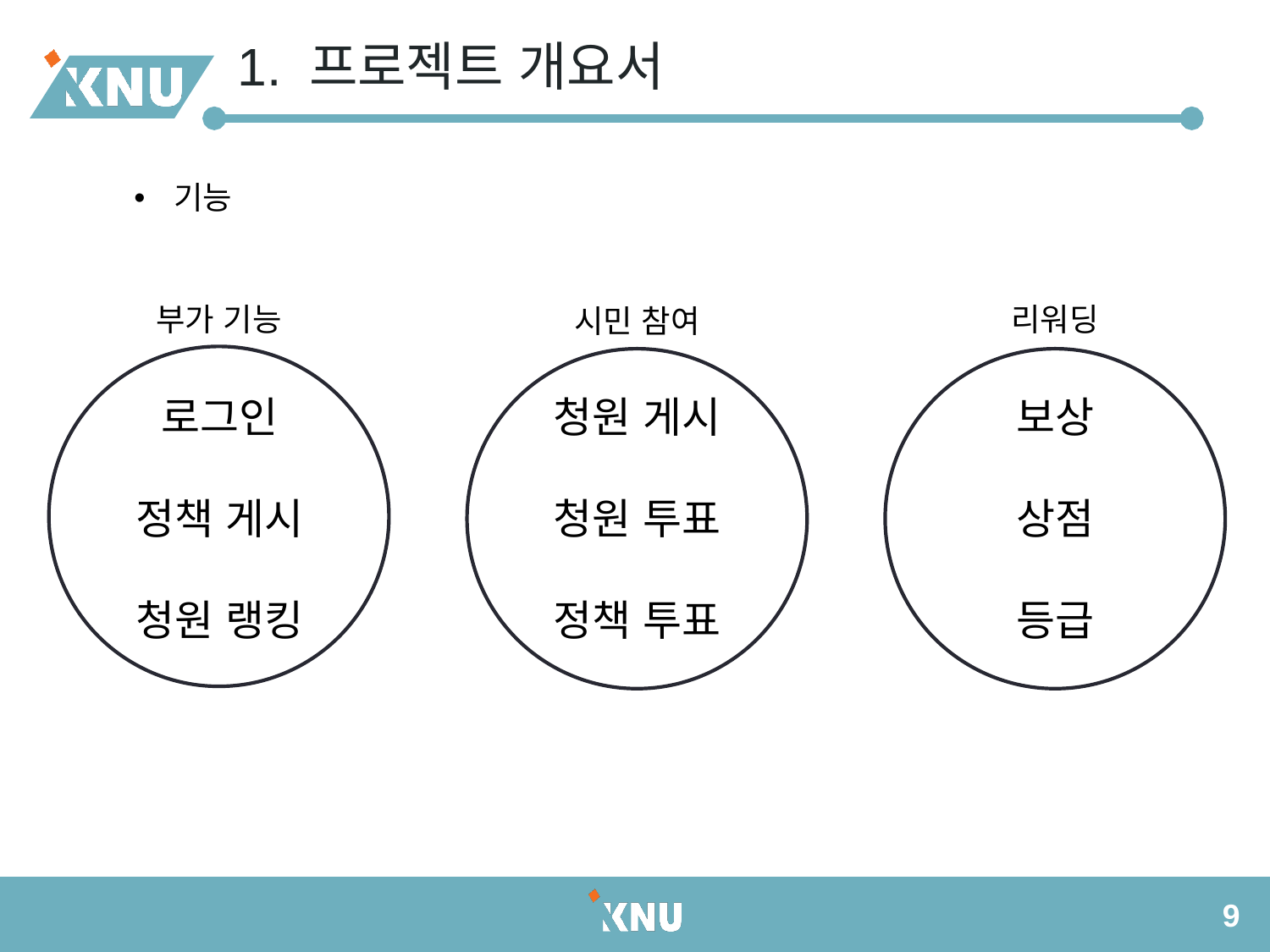

# 1. 프로젝트 개요서
기능

부가 기능

리워딩

보상

상점

등급
시민 참여

청원 게시

청원 투표

정책 투표
로그인

정책 게시

청원 랭킹
9